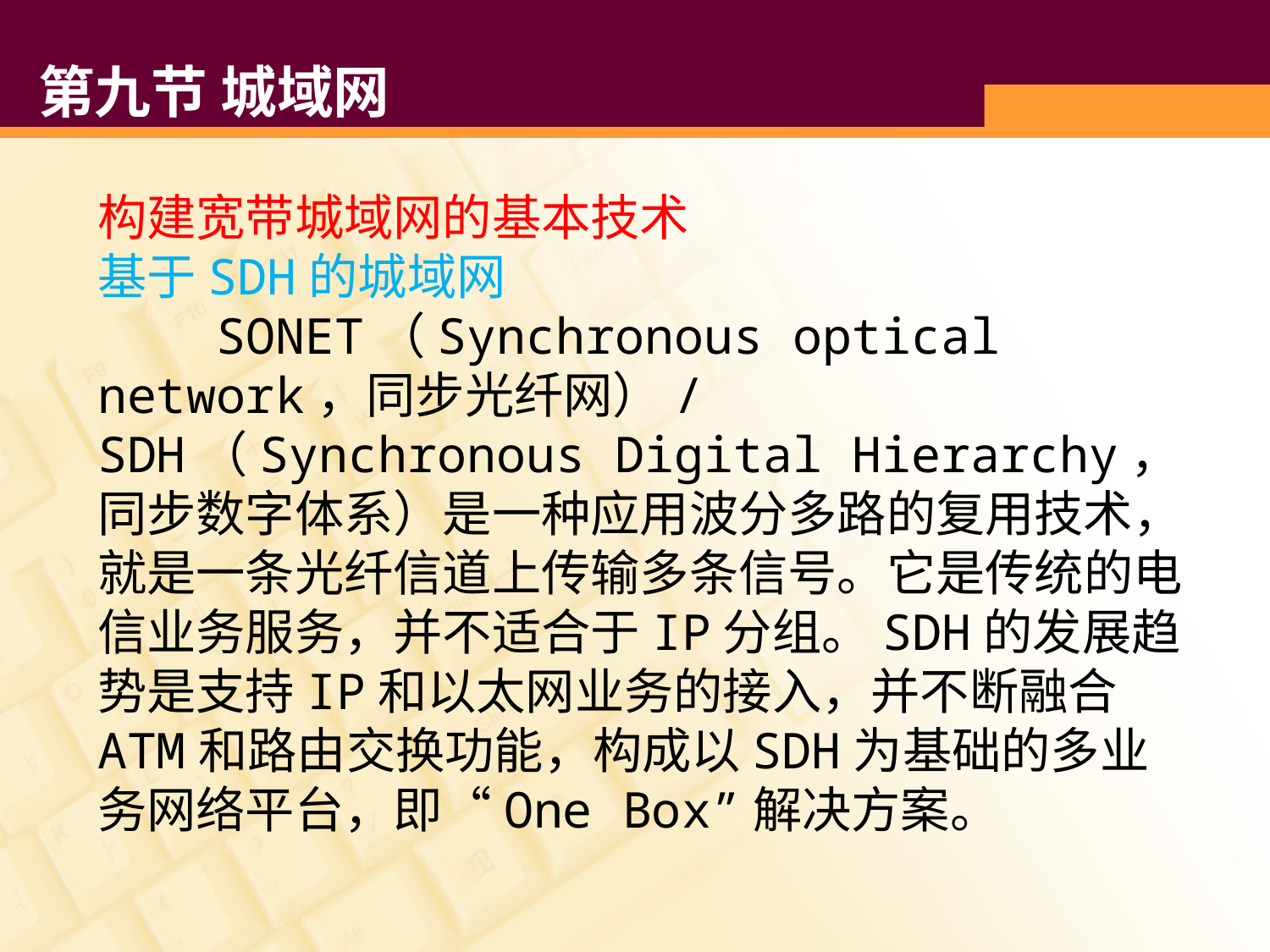

# 第九节 城域网
构建宽带城域网的基本技术
基于SDH的城域网
    SONET（Synchronous optical network，同步光纤网）/ SDH（Synchronous Digital Hierarchy，同步数字体系）是一种应用波分多路的复用技术，就是一条光纤信道上传输多条信号。它是传统的电信业务服务，并不适合于IP分组。SDH的发展趋势是支持IP和以太网业务的接入，并不断融合ATM和路由交换功能，构成以SDH为基础的多业务网络平台，即“One Box”解决方案。